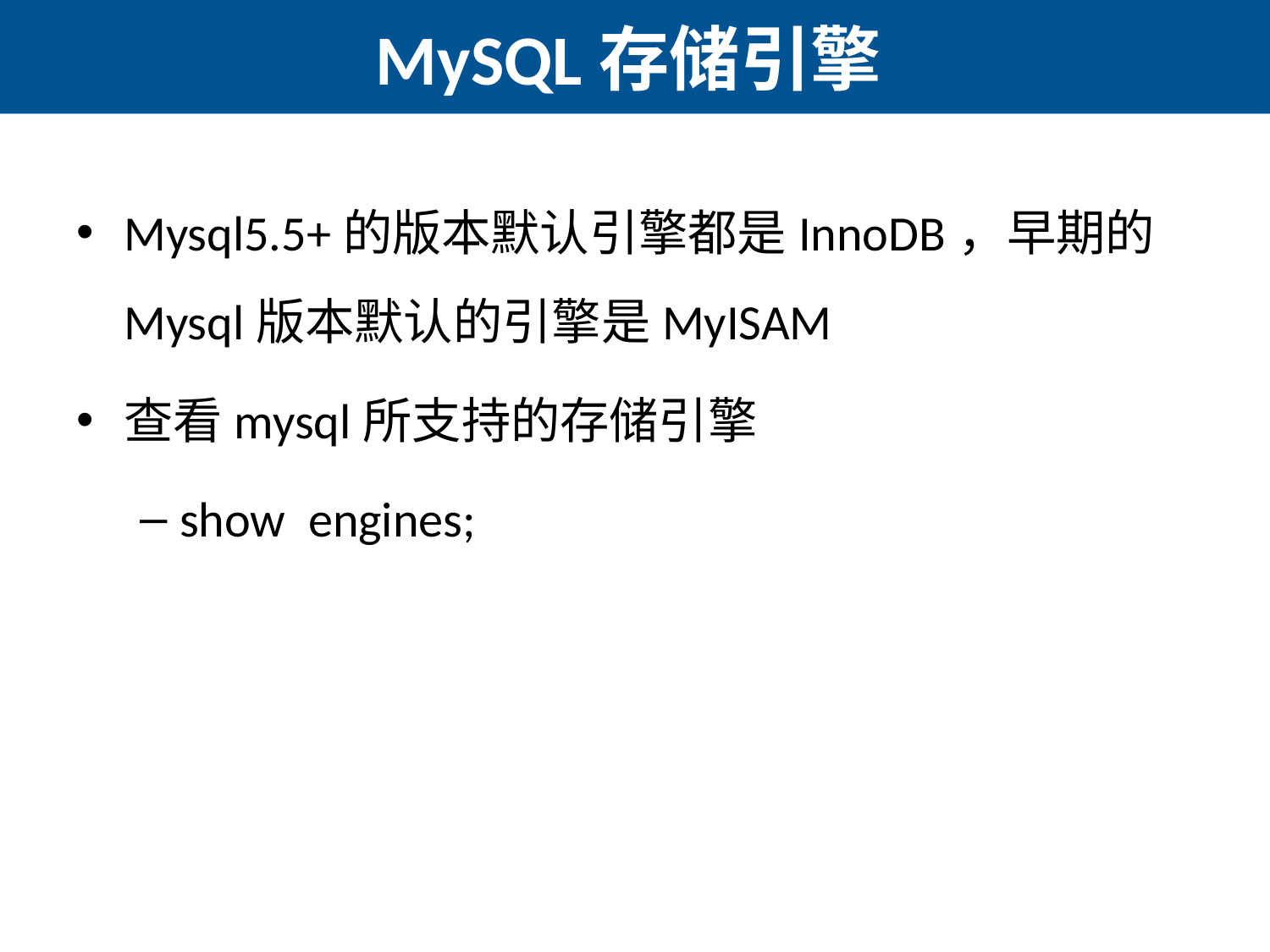

# MySQL存储引擎
Mysql5.5+的版本默认引擎都是InnoDB，早期的Mysql版本默认的引擎是MyISAM
查看mysql所支持的存储引擎
show  engines;